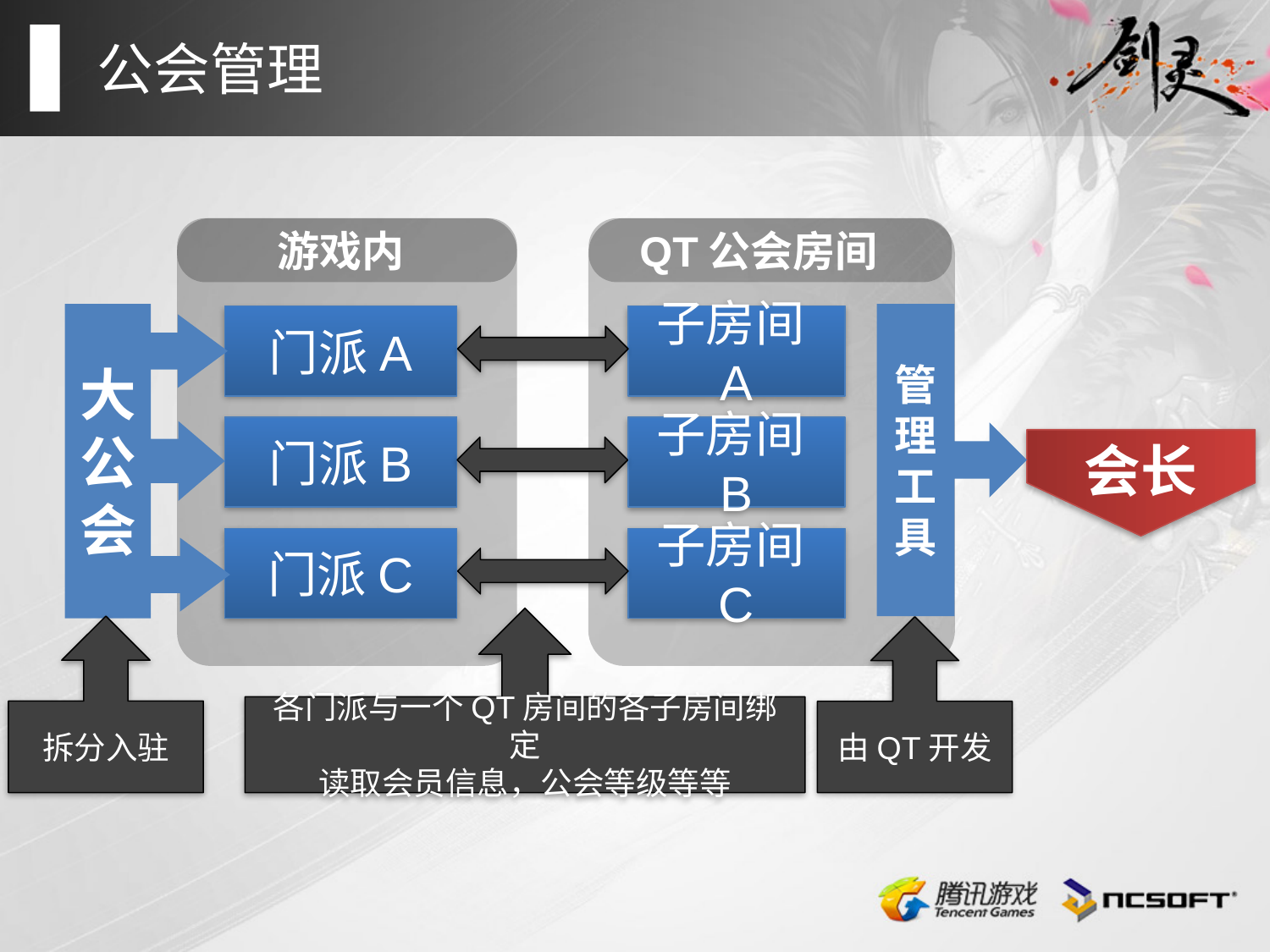

公会管理

QT公会房间
游戏内

大
公
会
管
理
工
具
门派A
子房间A

门派B
子房间B
会长

门派C
子房间C

各门派与一个QT房间的各子房间绑定
读取会员信息，公会等级等等
拆分入驻
由QT开发